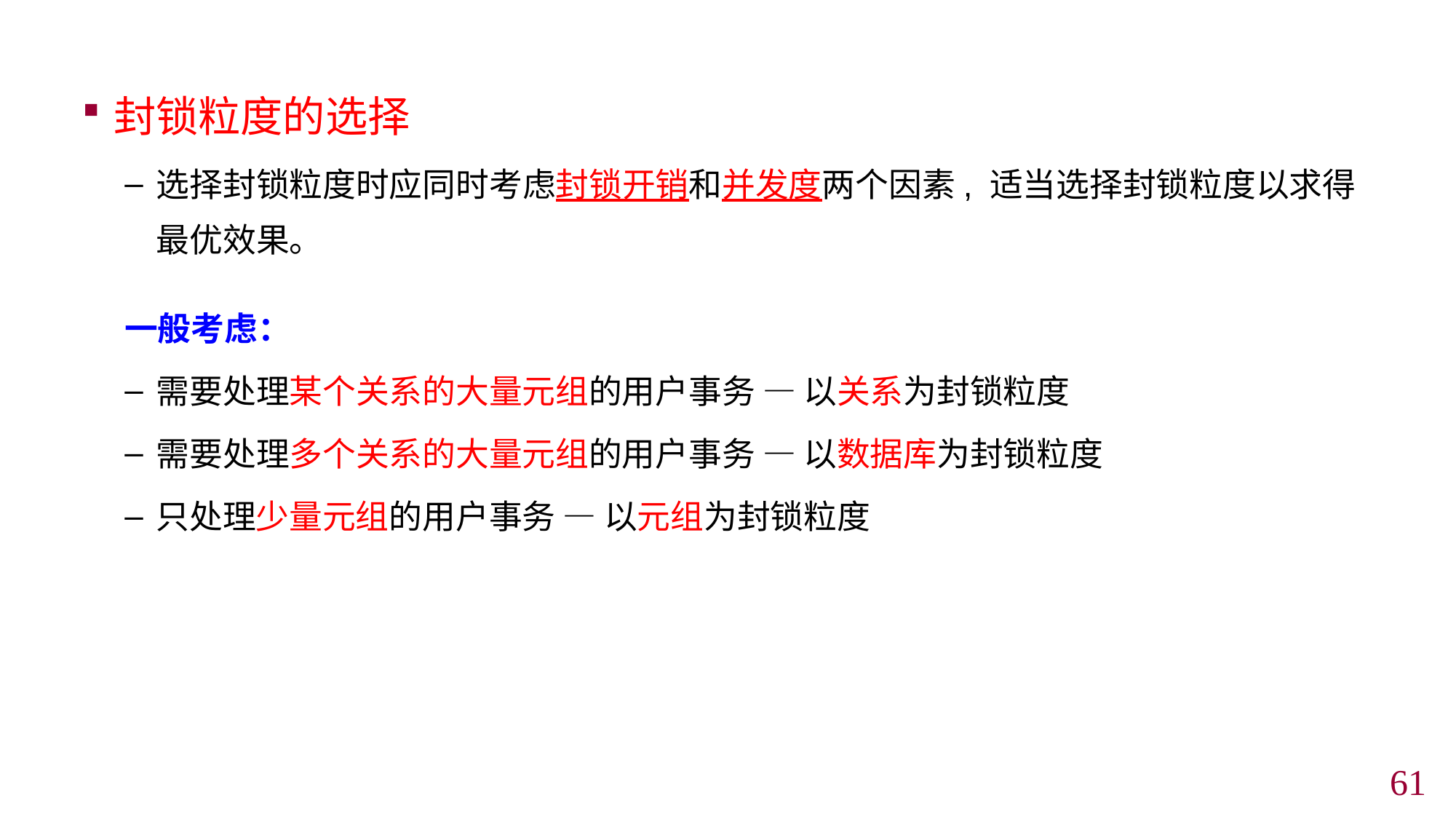

封锁粒度的选择
选择封锁粒度时应同时考虑封锁开销和并发度两个因素, 适当选择封锁粒度以求得最优效果。

一般考虑：
需要处理某个关系的大量元组的用户事务 — 以关系为封锁粒度
需要处理多个关系的大量元组的用户事务 — 以数据库为封锁粒度
只处理少量元组的用户事务 — 以元组为封锁粒度

61